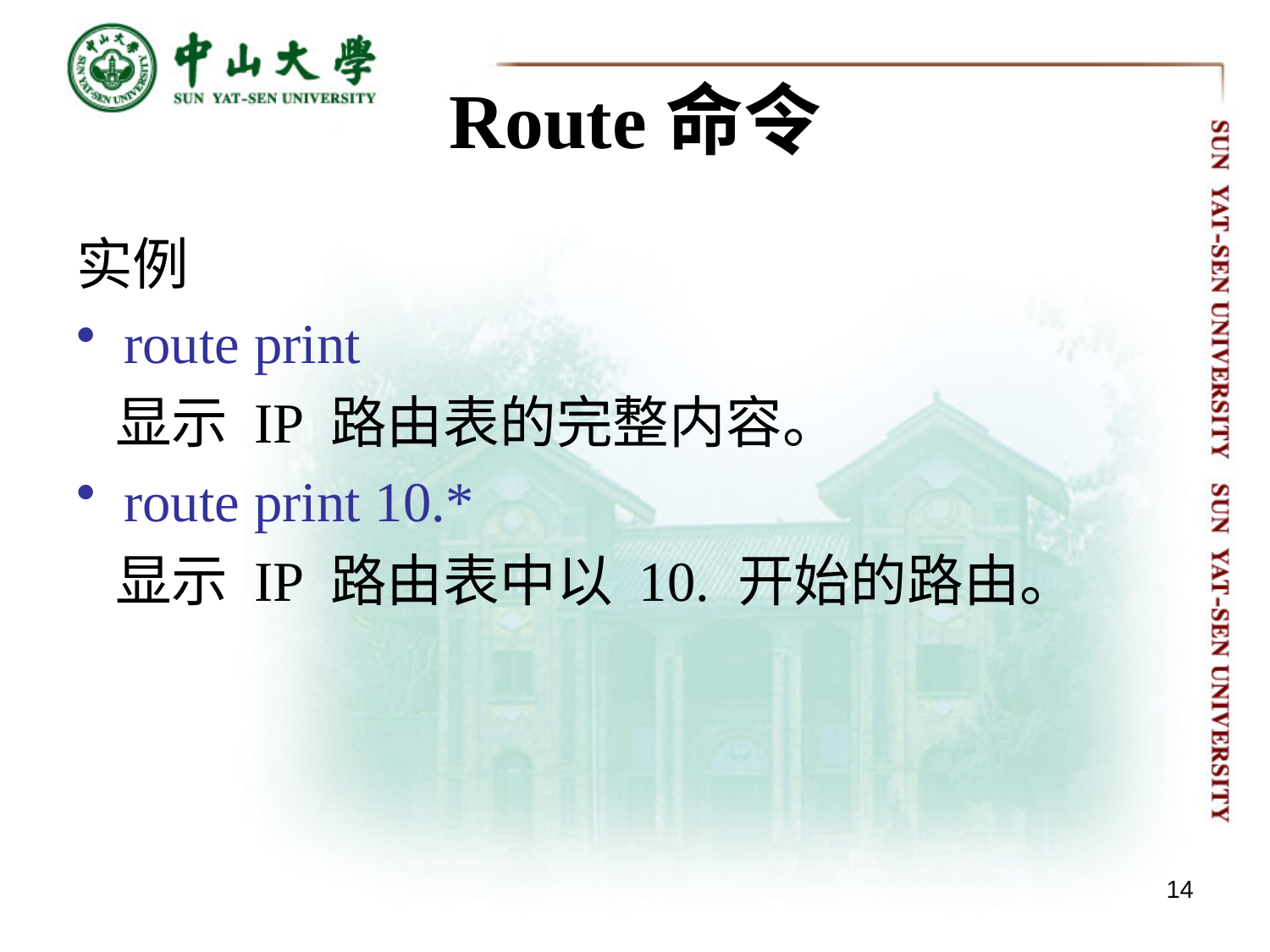

# Route命令
实例
route print
  显示 IP 路由表的完整内容。
route print 10.*
  显示 IP 路由表中以 10. 开始的路由。
14